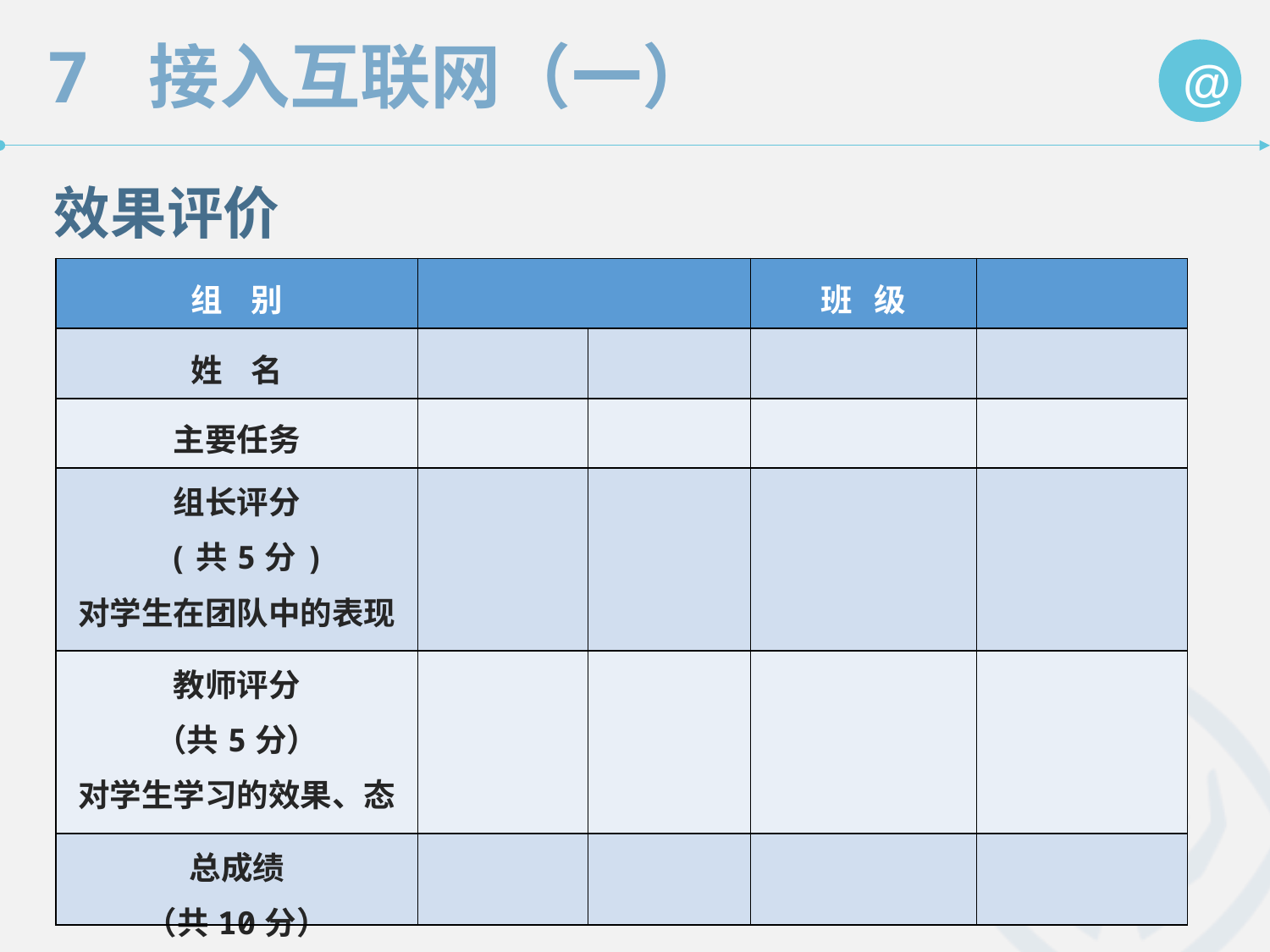

效果评价
| 组 别 |  |  | 班 级 |  |
| --- | --- | --- | --- | --- |
| 姓 名 |  |  |  |  |
| 主要任务 |  |  |  |  |
| 组长评分 (共5分) 对学生在团队中的表现及发挥的作用进行评价 |  |  |  |  |
| 教师评分 （共5分） 对学生学习的效果、态度及过程进行评价。 |  |  |  |  |
| 总成绩 （共10分） |  |  |  |  |